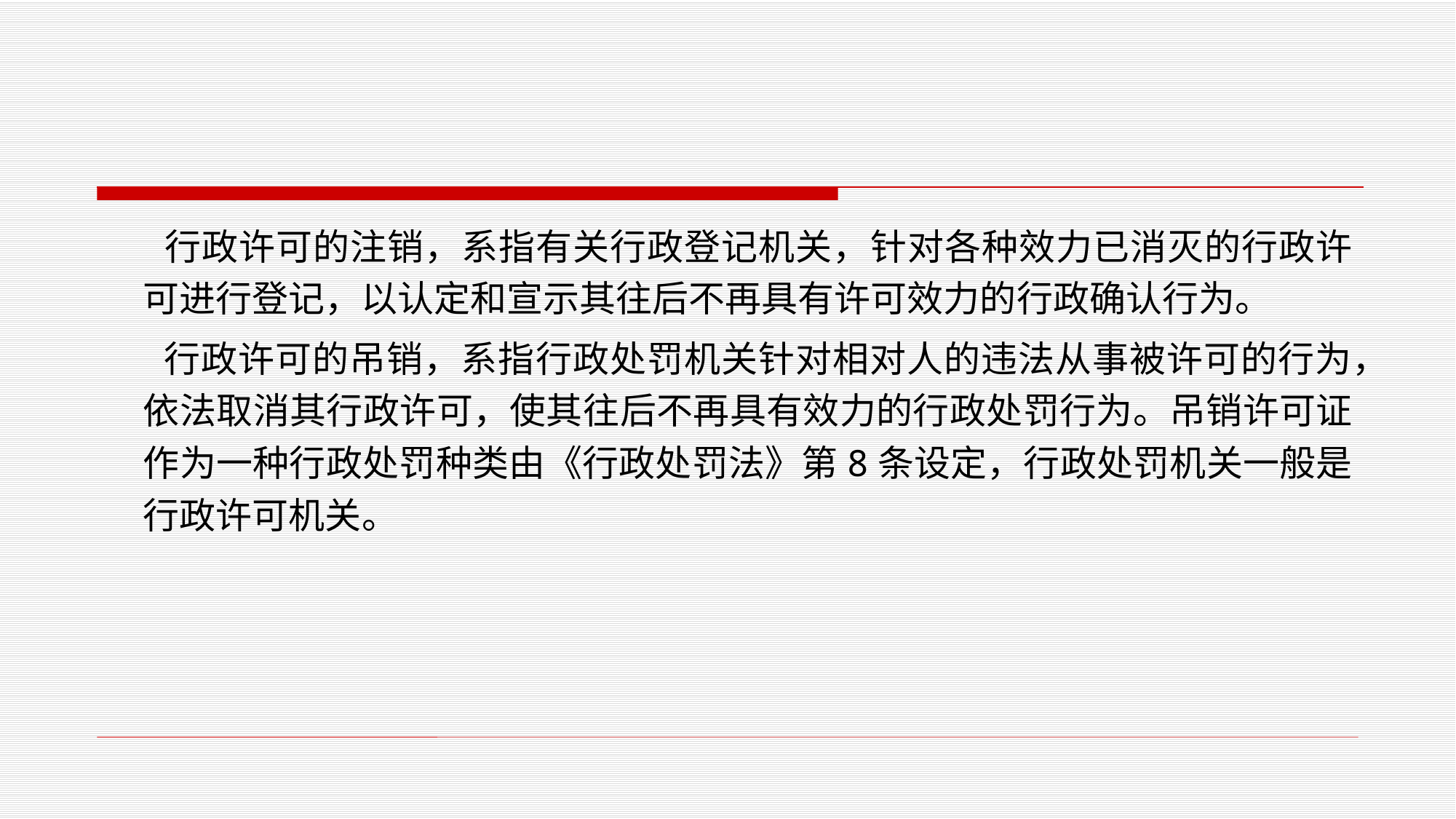

#
      行政许可的注销，系指有关行政登记机关，针对各种效力已消灭的行政许可进行登记，以认定和宣示其往后不再具有许可效力的行政确认行为。
      行政许可的吊销，系指行政处罚机关针对相对人的违法从事被许可的行为，依法取消其行政许可，使其往后不再具有效力的行政处罚行为。吊销许可证作为一种行政处罚种类由《行政处罚法》第8条设定，行政处罚机关一般是行政许可机关。